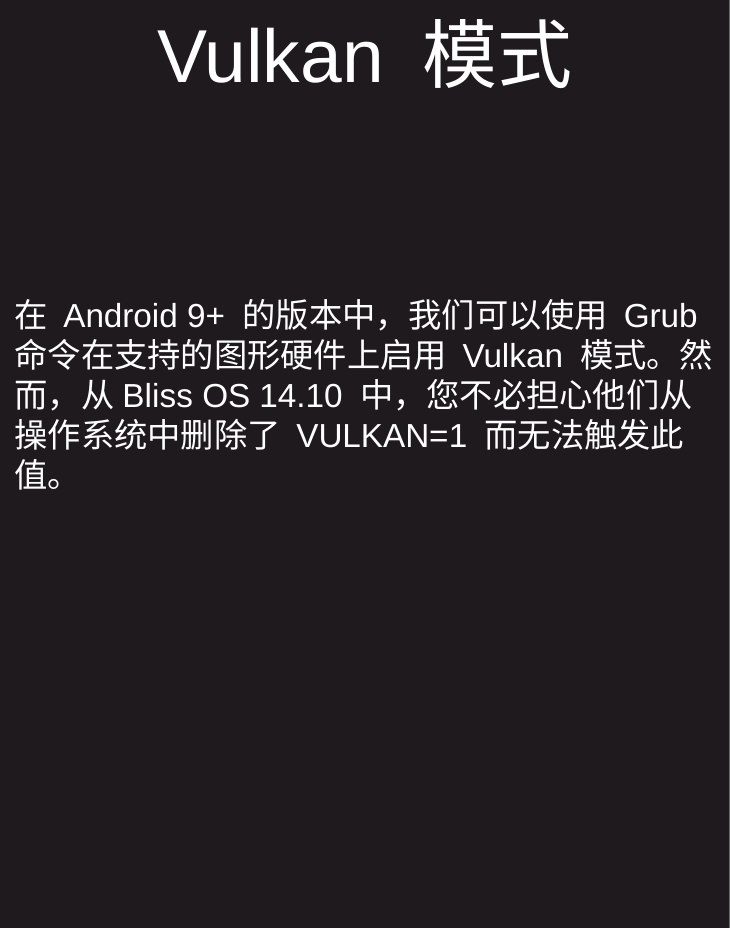

Vulkan 模式
在 Android 9+ 的版本中，我们可以使用 Grub 命令在支持的图形硬件上启用 Vulkan 模式。然而，从Bliss OS 14.10 中，您不必担心他们从操作系统中删除了 VULKAN=1 而无法触发此值。